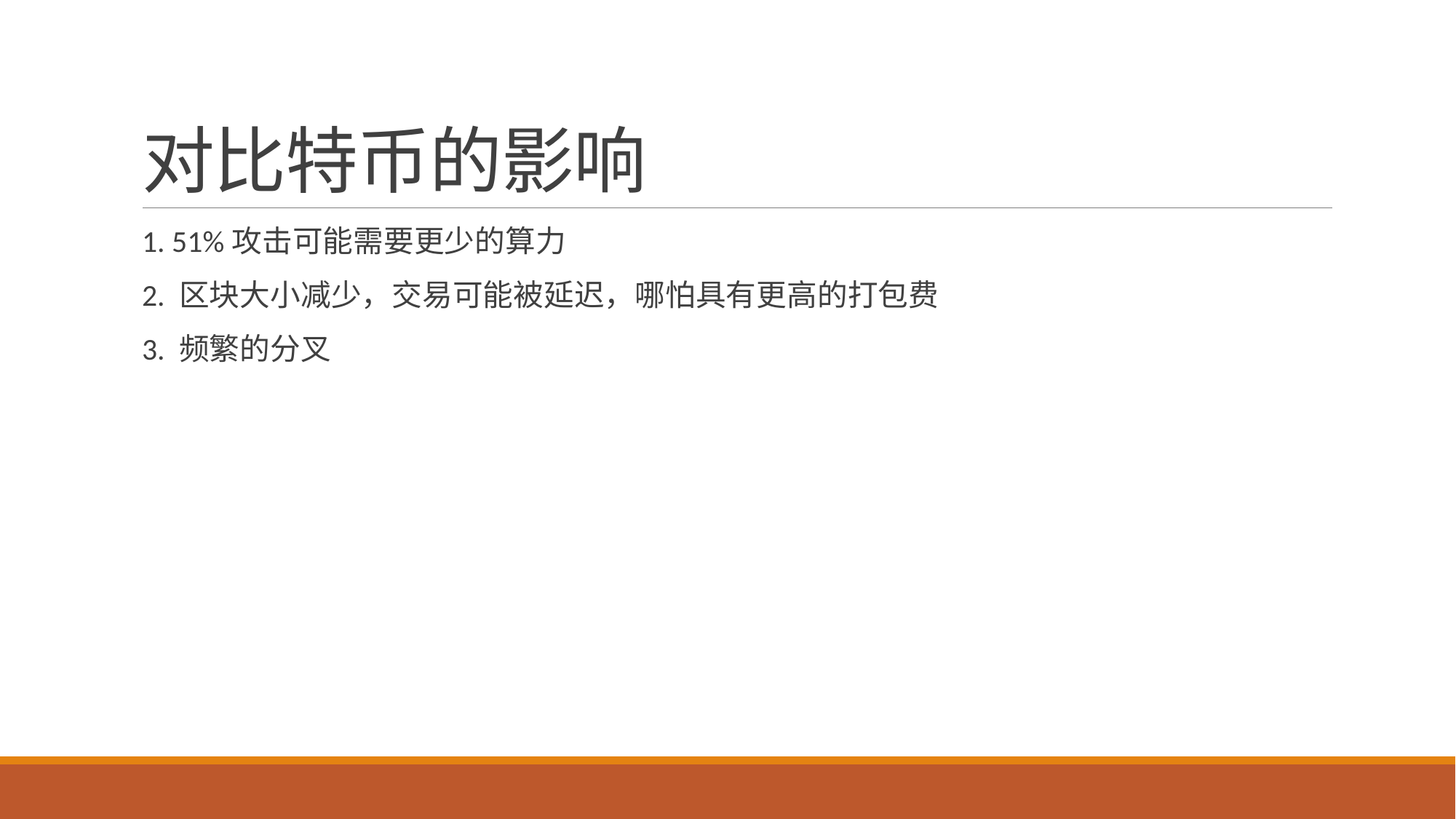

# 对比特币的影响
1. 51%攻击可能需要更少的算力
2. 区块大小减少，交易可能被延迟，哪怕具有更高的打包费
3. 频繁的分叉